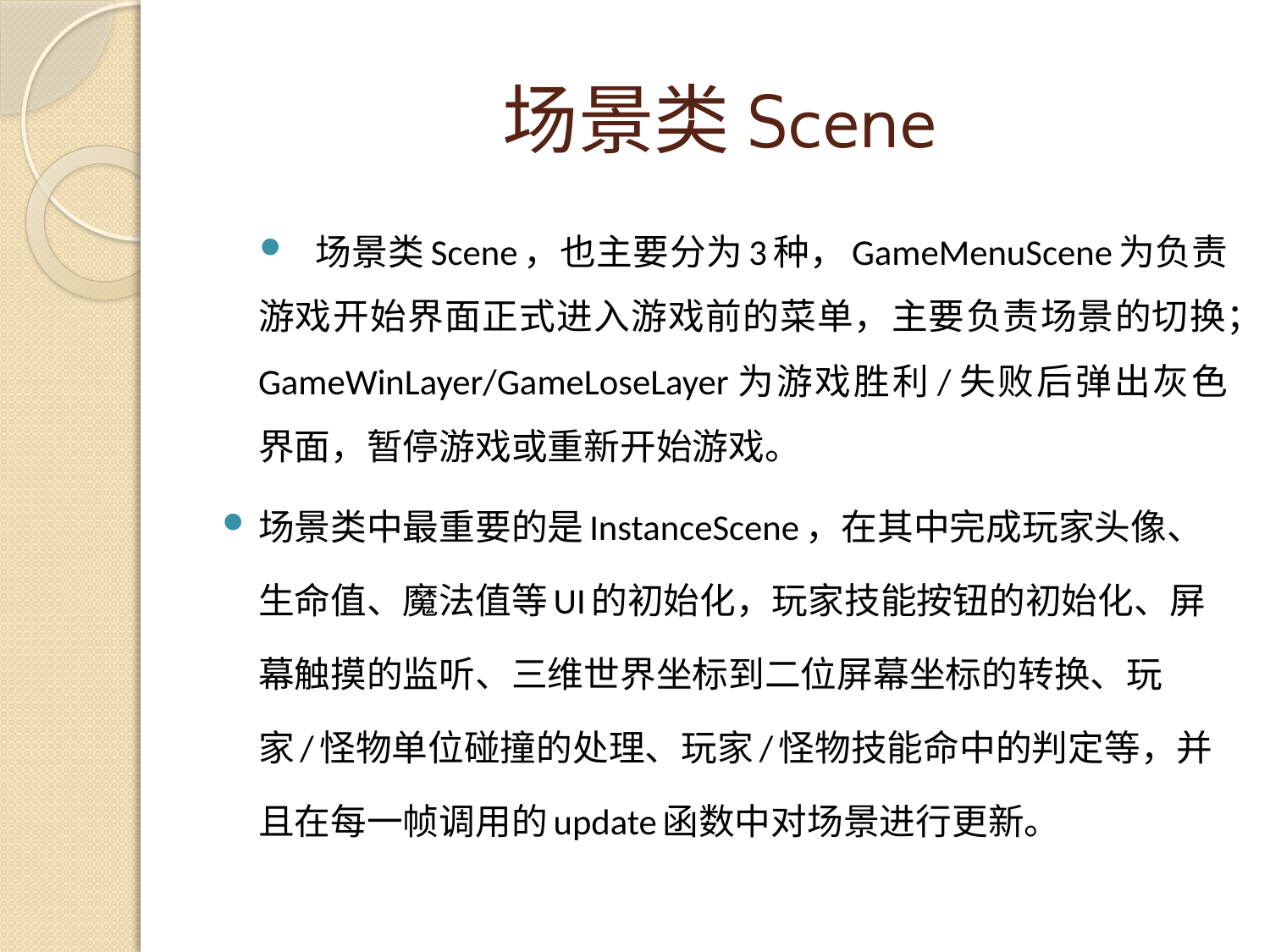

# 场景类Scene
场景类Scene，也主要分为3种，GameMenuScene为负责游戏开始界面正式进入游戏前的菜单，主要负责场景的切换；GameWinLayer/GameLoseLayer为游戏胜利/失败后弹出灰色界面，暂停游戏或重新开始游戏。
场景类中最重要的是InstanceScene，在其中完成玩家头像、生命值、魔法值等UI的初始化，玩家技能按钮的初始化、屏幕触摸的监听、三维世界坐标到二位屏幕坐标的转换、玩家/怪物单位碰撞的处理、玩家/怪物技能命中的判定等，并且在每一帧调用的update函数中对场景进行更新。